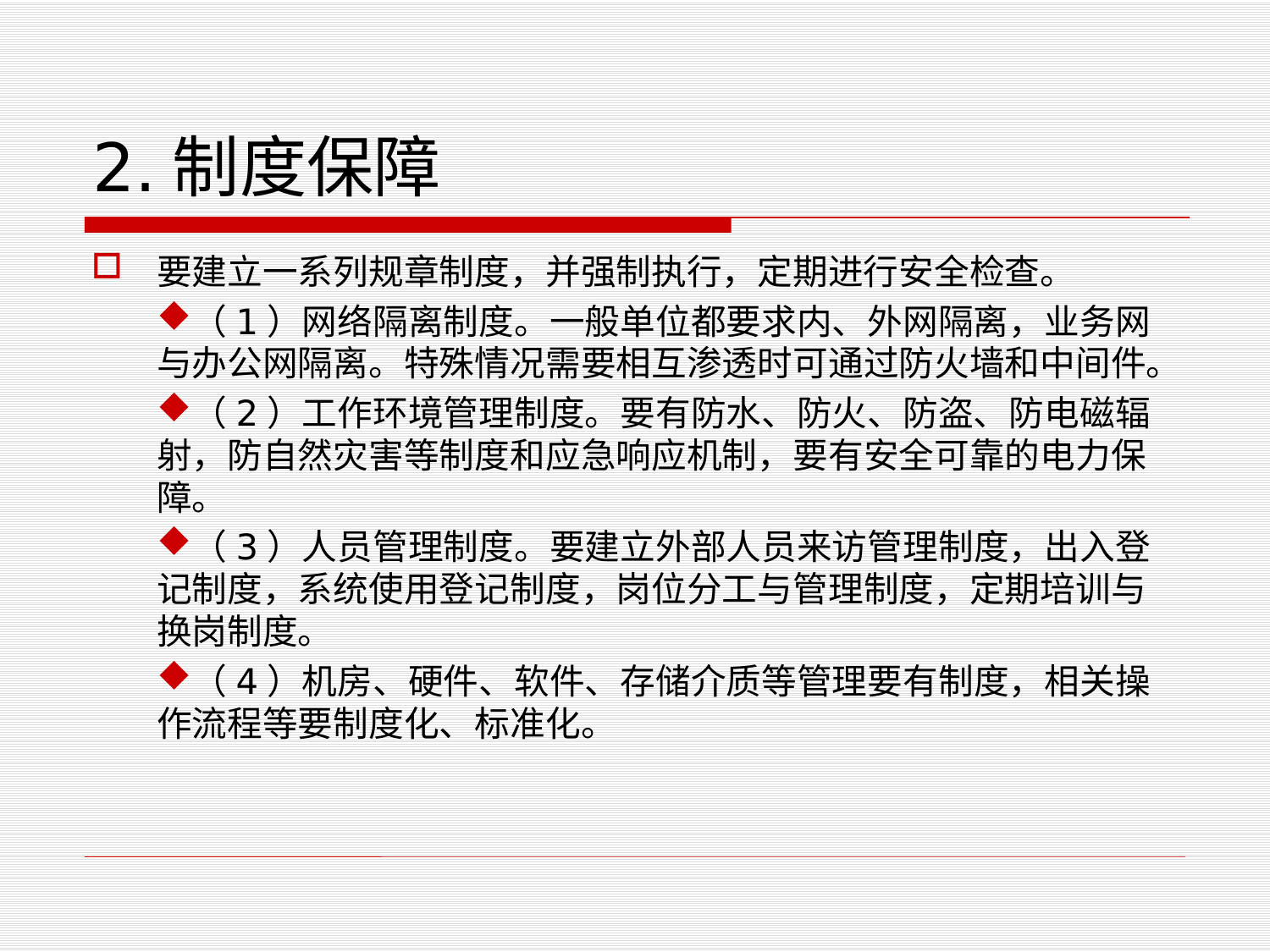

# 2.制度保障
要建立一系列规章制度，并强制执行，定期进行安全检查。
（1）网络隔离制度。一般单位都要求内、外网隔离，业务网与办公网隔离。特殊情况需要相互渗透时可通过防火墙和中间件。
（2）工作环境管理制度。要有防水、防火、防盗、防电磁辐射，防自然灾害等制度和应急响应机制，要有安全可靠的电力保障。
（3）人员管理制度。要建立外部人员来访管理制度，出入登记制度，系统使用登记制度，岗位分工与管理制度，定期培训与换岗制度。
（4）机房、硬件、软件、存储介质等管理要有制度，相关操作流程等要制度化、标准化。